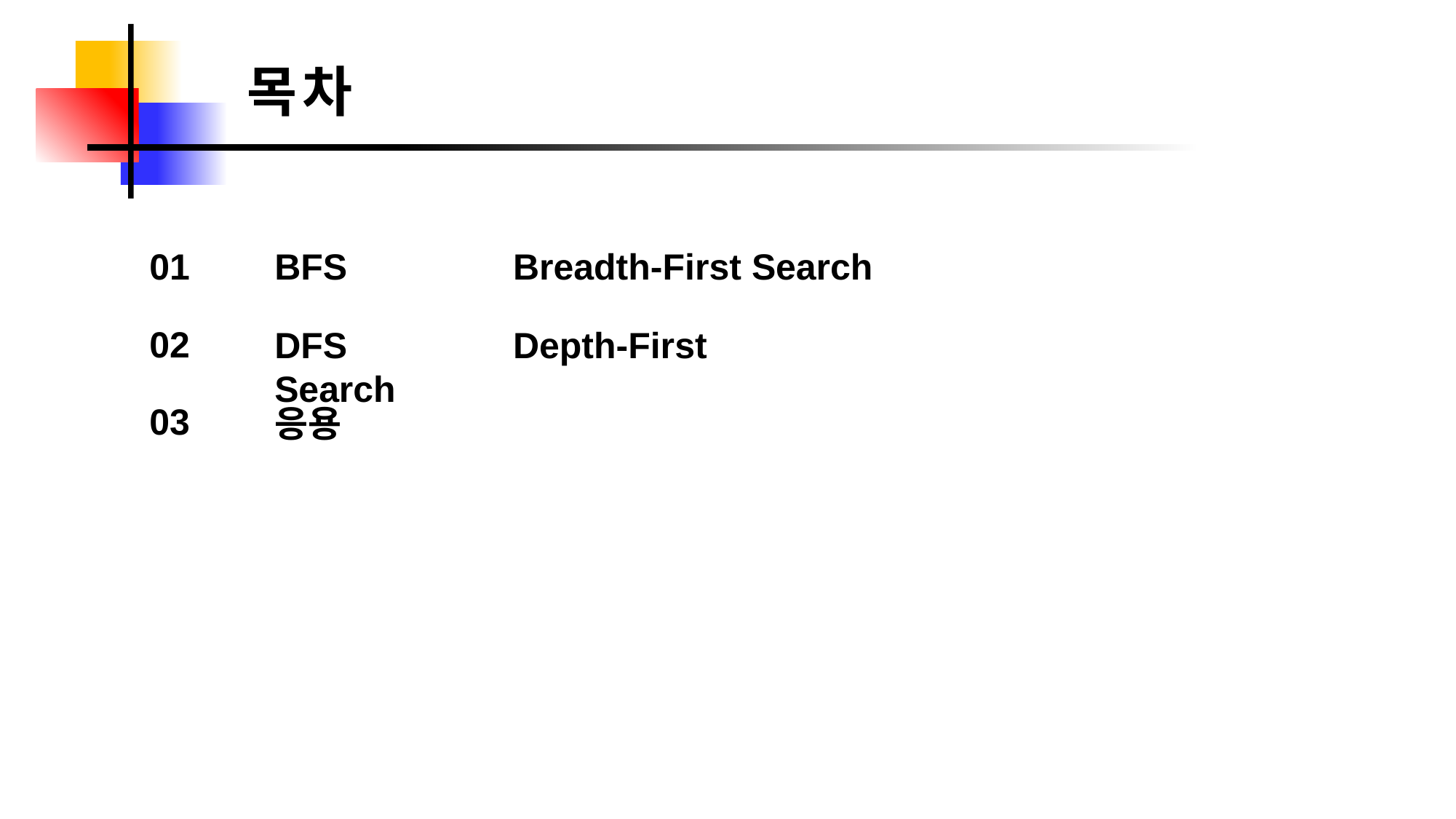

목차
01
BFS	  	  Breadth-First Search
02
DFS		  Depth-First Search
03
응용